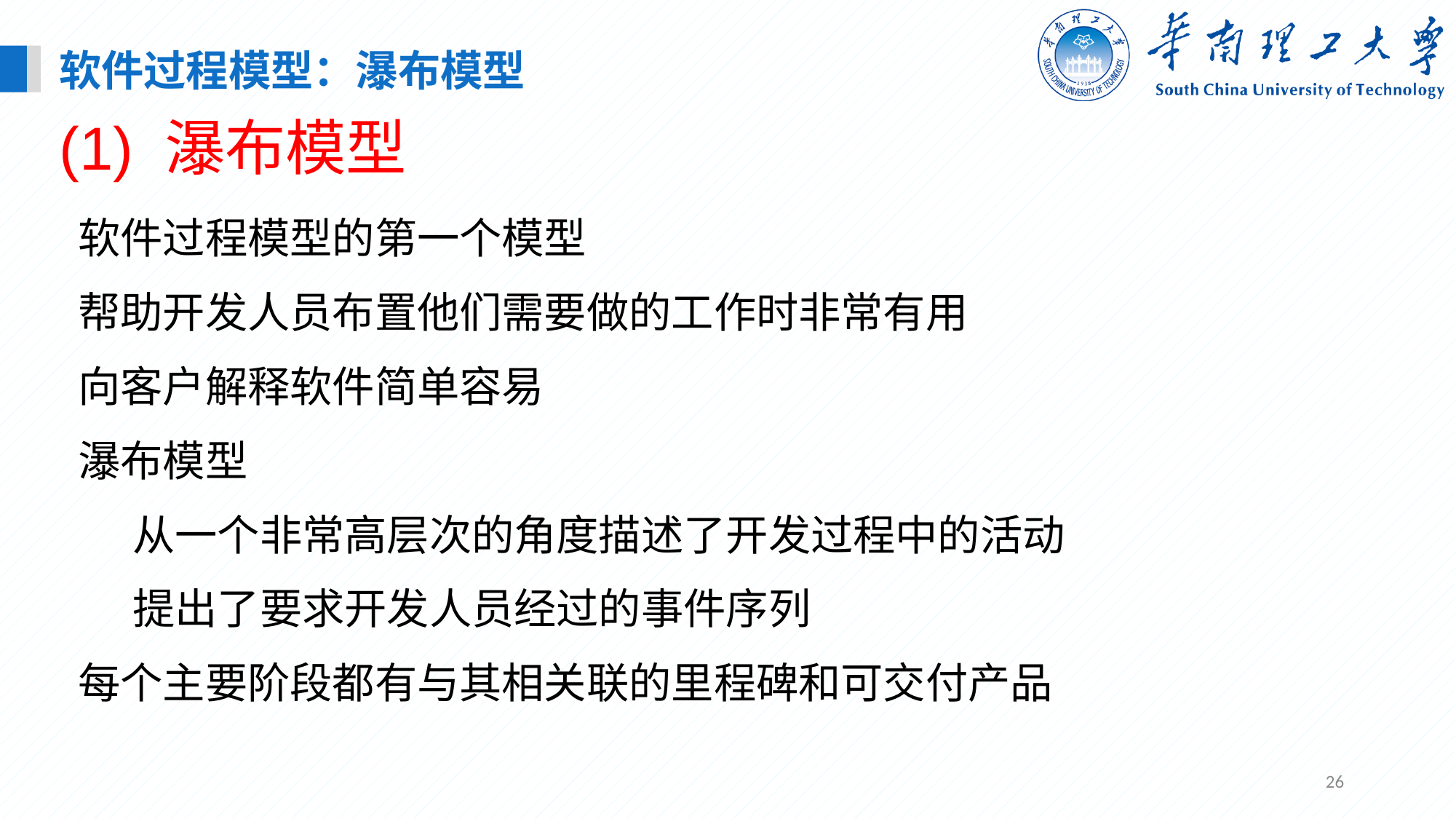

软件过程模型：瀑布模型
(1) 瀑布模型
软件过程模型的第一个模型
帮助开发人员布置他们需要做的工作时非常有用
向客户解释软件简单容易
瀑布模型
从一个非常高层次的角度描述了开发过程中的活动
提出了要求开发人员经过的事件序列
每个主要阶段都有与其相关联的里程碑和可交付产品
26